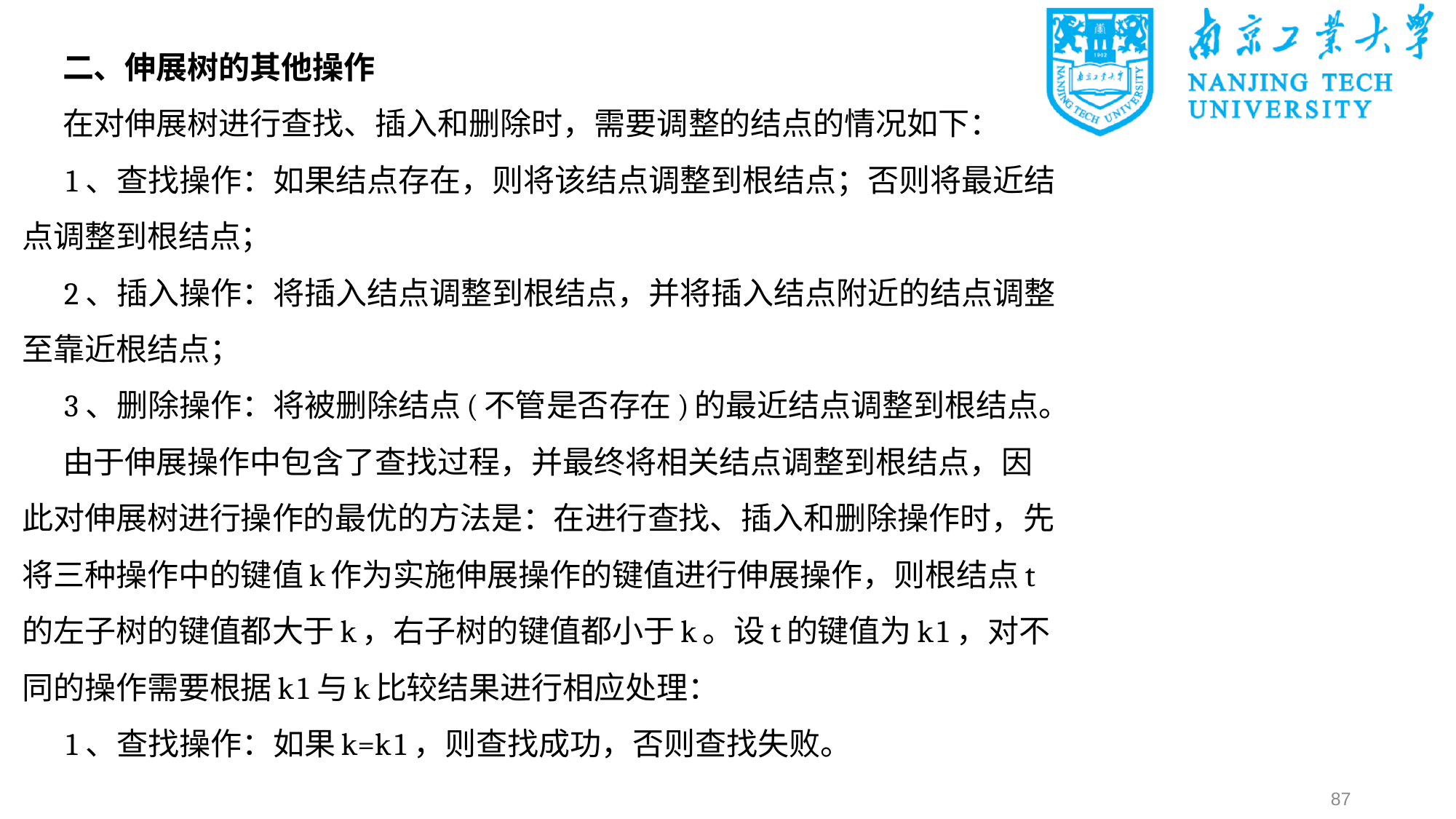

二、伸展树的其他操作
在对伸展树进行查找、插入和删除时，需要调整的结点的情况如下：
1、查找操作：如果结点存在，则将该结点调整到根结点；否则将最近结点调整到根结点；
2、插入操作：将插入结点调整到根结点，并将插入结点附近的结点调整至靠近根结点；
3、删除操作：将被删除结点(不管是否存在)的最近结点调整到根结点。
由于伸展操作中包含了查找过程，并最终将相关结点调整到根结点，因此对伸展树进行操作的最优的方法是：在进行查找、插入和删除操作时，先将三种操作中的键值k作为实施伸展操作的键值进行伸展操作，则根结点t的左子树的键值都大于k，右子树的键值都小于k。设t的键值为k1，对不同的操作需要根据k1与k比较结果进行相应处理：
1、查找操作：如果k=k1，则查找成功，否则查找失败。
87